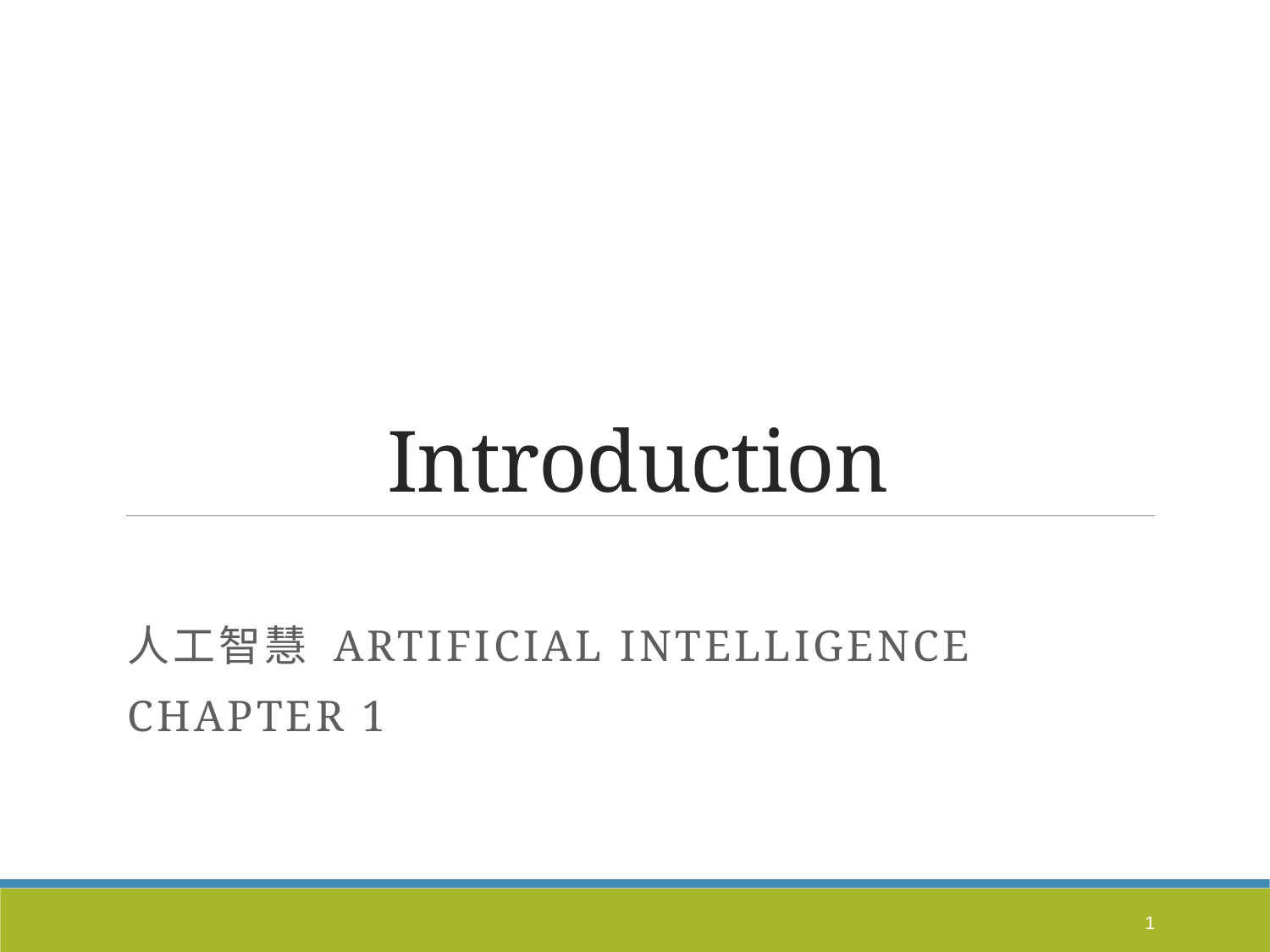

# Introduction
人工智慧 Artificial Intelligence
Chapter 1
1